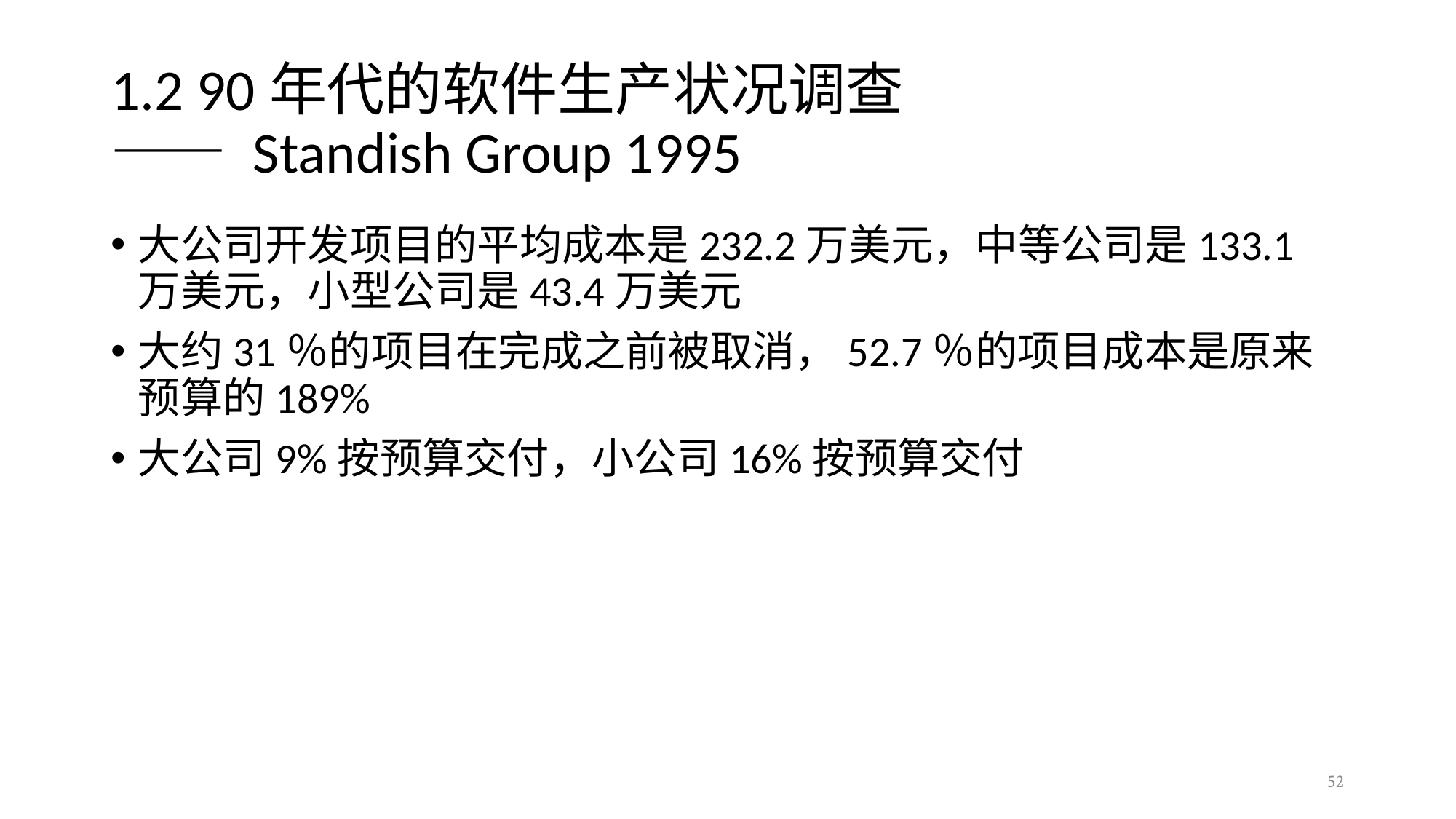

# 1.2 90年代的软件生产状况调查 —— Standish Group 1995
大公司开发项目的平均成本是232.2万美元，中等公司是133.1万美元，小型公司是43.4万美元
大约31％的项目在完成之前被取消，52.7％的项目成本是原来预算的189%
大公司9%按预算交付，小公司16%按预算交付
52